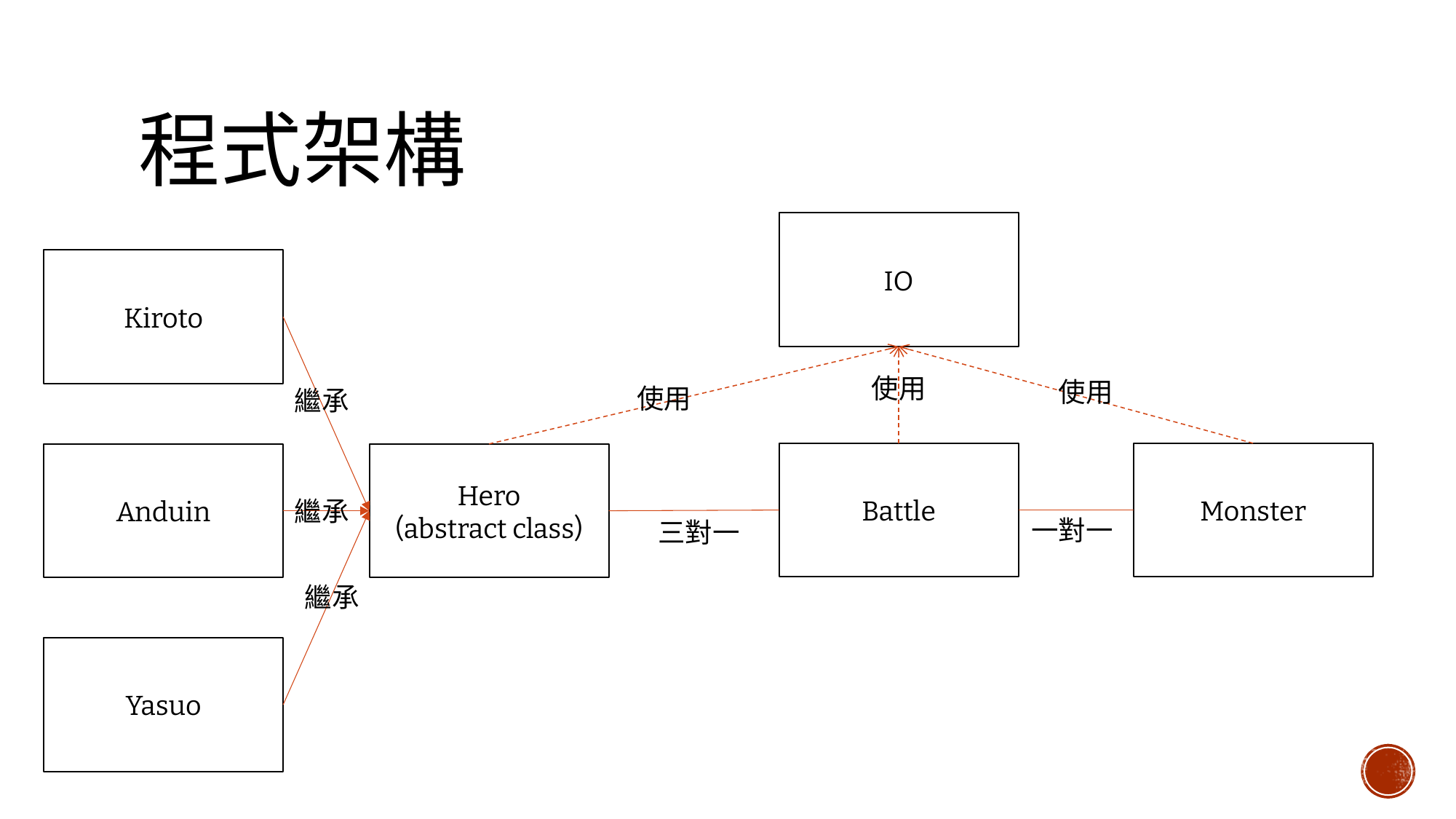

# 程式架構
IO
Kiroto
使用
使用
使用
繼承
Battle
Monster
Anduin
Hero
(abstract class)
繼承
一對一
三對一
繼承
Yasuo